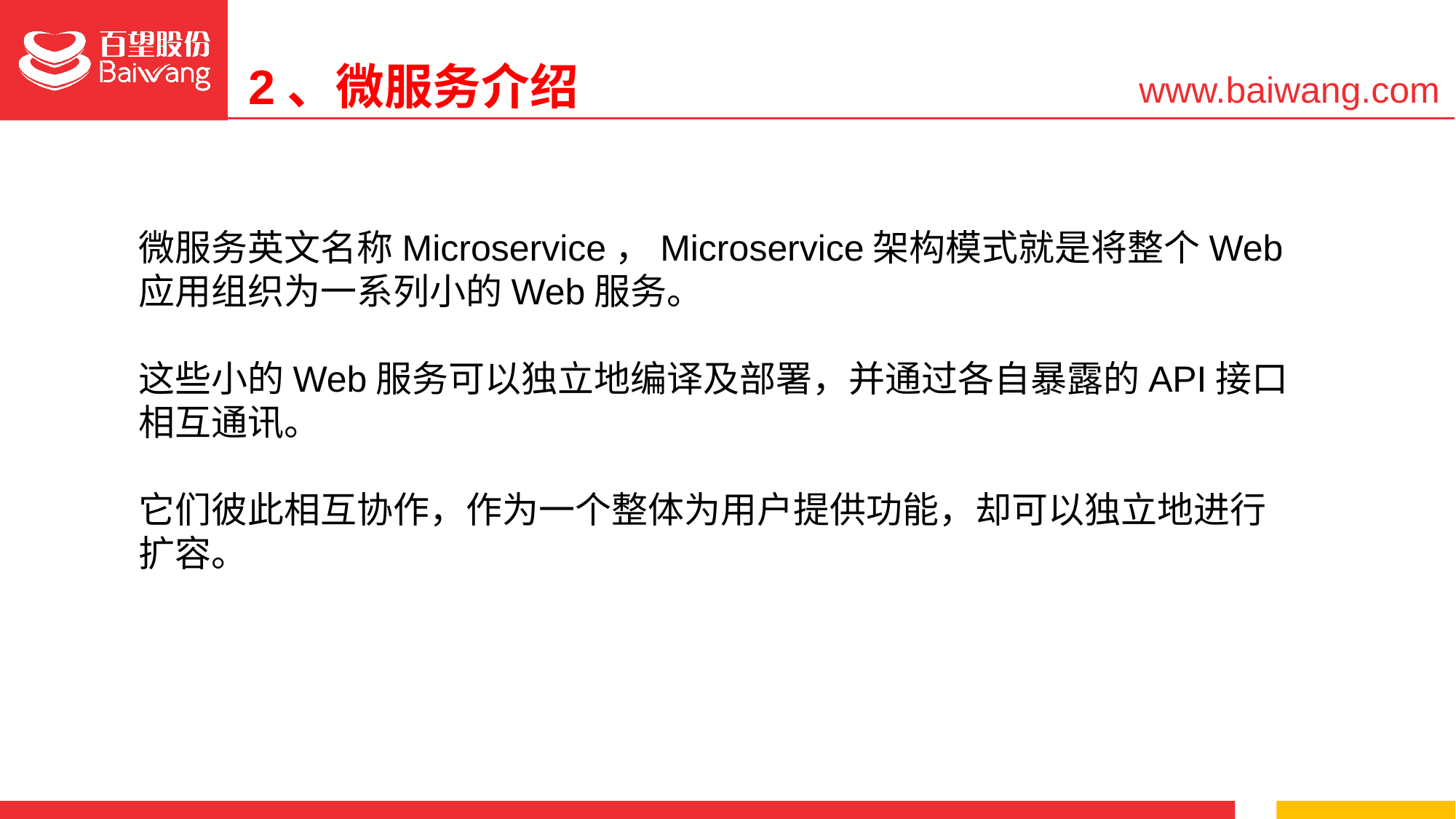

2、微服务介绍
微服务英文名称Microservice，Microservice架构模式就是将整个Web应用组织为一系列小的Web服务。

这些小的Web服务可以独立地编译及部署，并通过各自暴露的API接口相互通讯。

它们彼此相互协作，作为一个整体为用户提供功能，却可以独立地进行扩容。